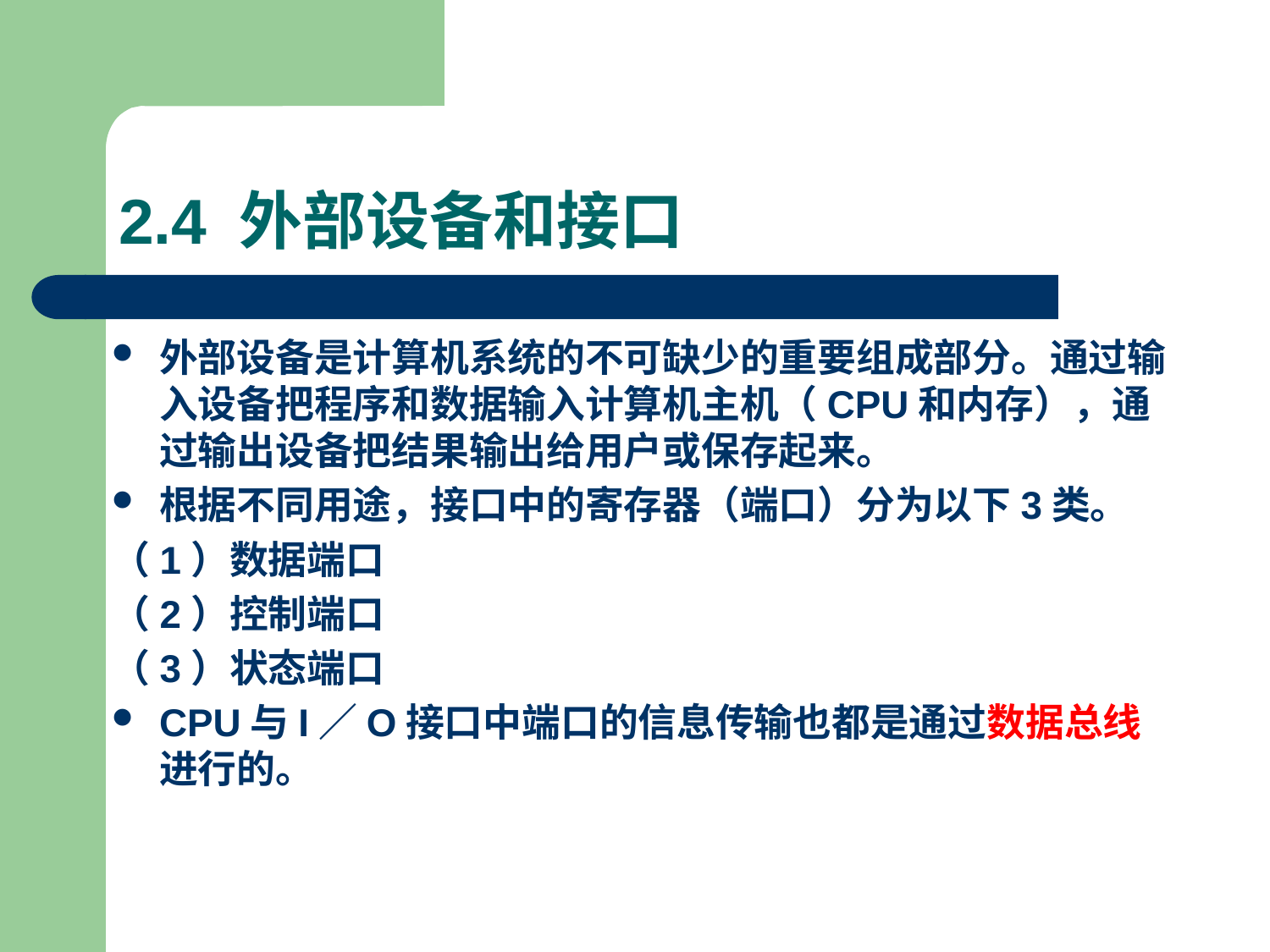

# 2.4 外部设备和接口
外部设备是计算机系统的不可缺少的重要组成部分。通过输入设备把程序和数据输入计算机主机（CPU和内存），通过输出设备把结果输出给用户或保存起来。
根据不同用途，接口中的寄存器（端口）分为以下3类。
（1）数据端口
（2）控制端口
（3）状态端口
CPU与I／O接口中端口的信息传输也都是通过数据总线进行的。